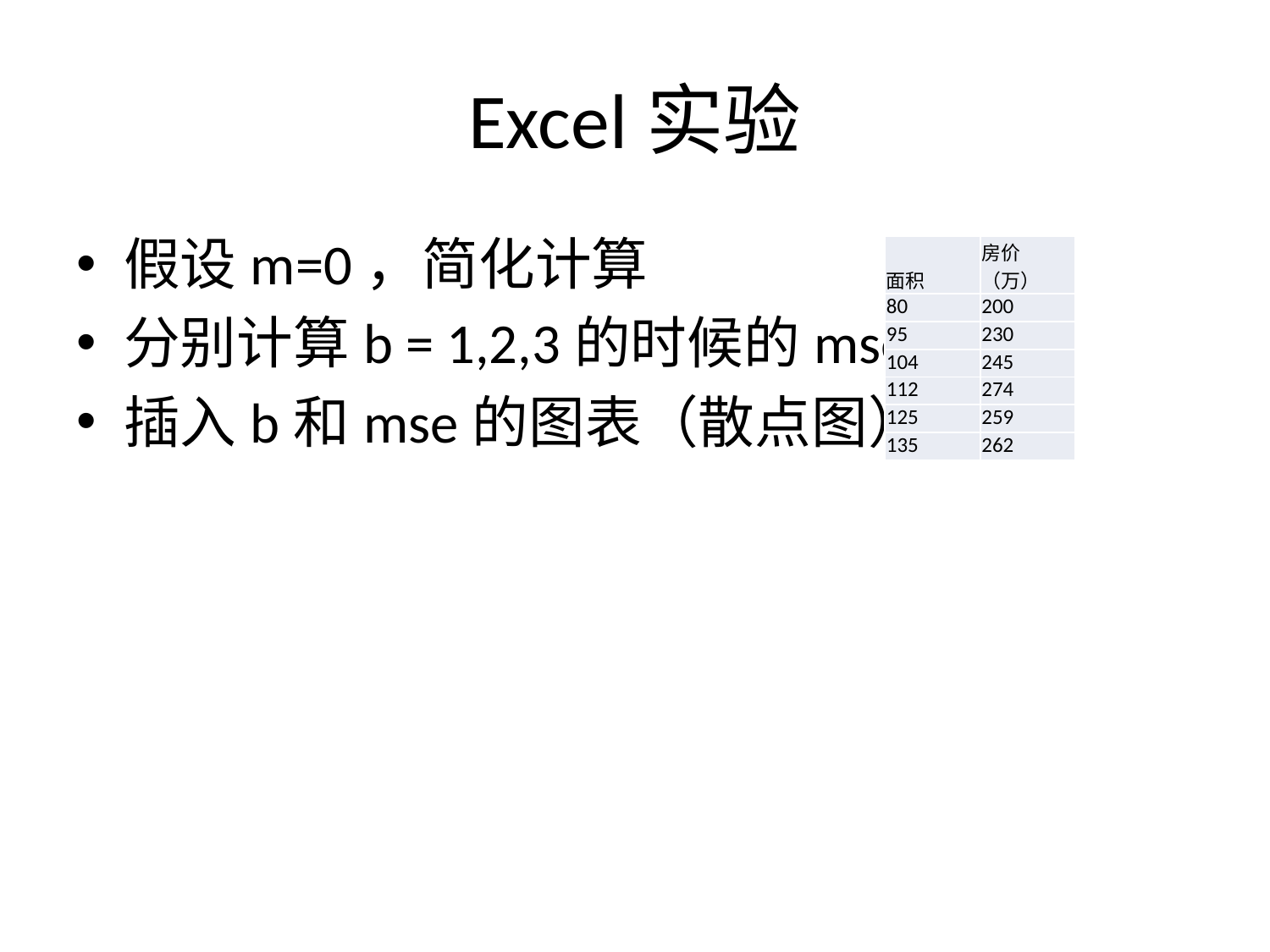

# Excel实验
假设m=0，简化计算
分别计算b = 1,2,3的时候的mse
插入b和mse的图表（散点图）

| 面积 | 房价（万） |
| --- | --- |
| 80 | 200 |
| 95 | 230 |
| 104 | 245 |
| 112 | 274 |
| 125 | 259 |
| 135 | 262 |